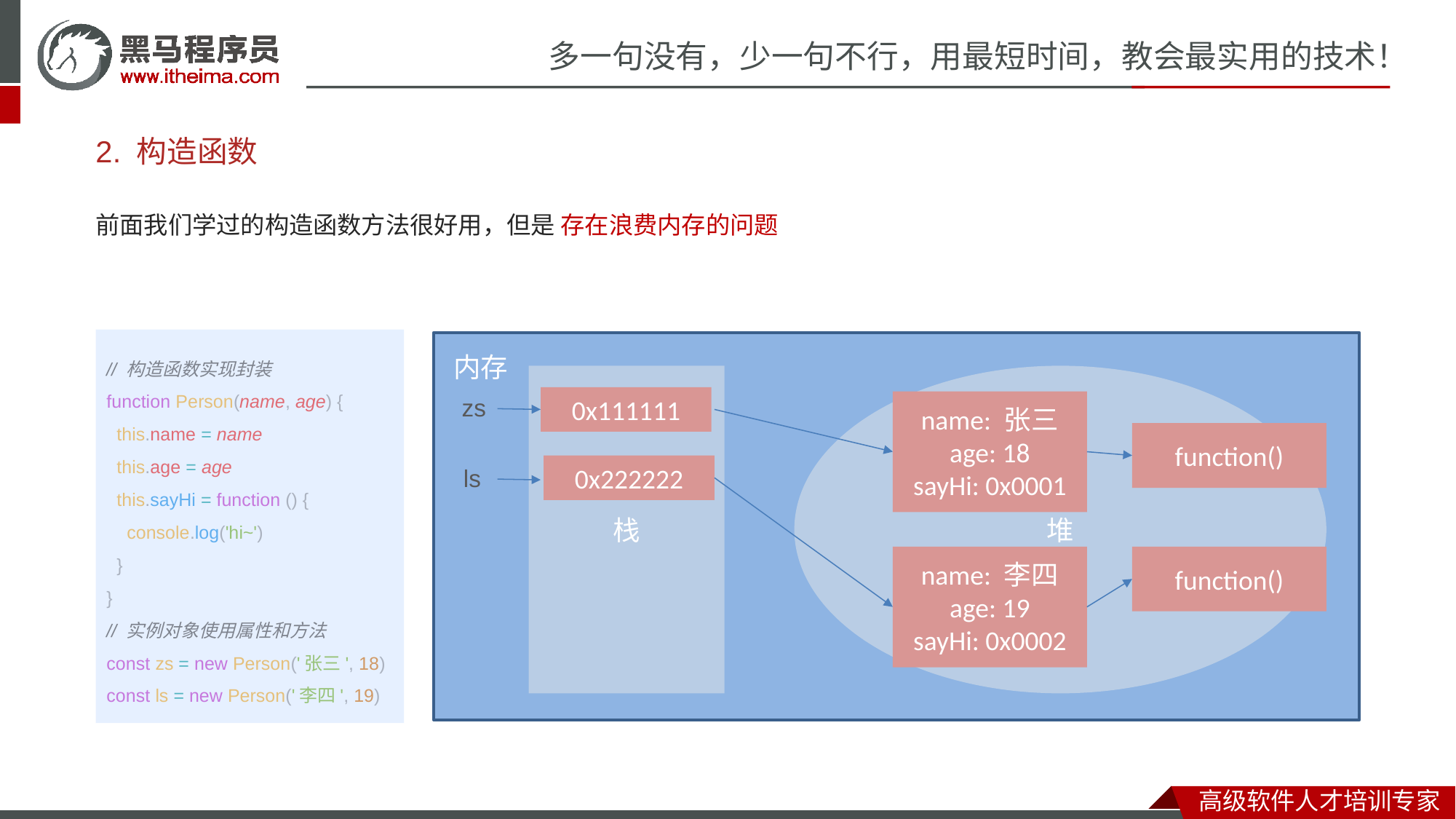

# 2. 构造函数
前面我们学过的构造函数方法很好用，但是 存在浪费内存的问题

// 构造函数实现封装
function Person(name, age) {
  this.name = name
  this.age = age
  this.sayHi = function () {
    console.log('hi~')
  }
}
// 实例对象使用属性和方法
const zs = new Person('张三', 18)
const ls = new Person('李四', 19)

内存
栈
堆
zs
0x111111
name: 张三
age: 18
sayHi: 0x0001
function()
0x222222
ls
name: 李四
age: 19
sayHi: 0x0002
function()